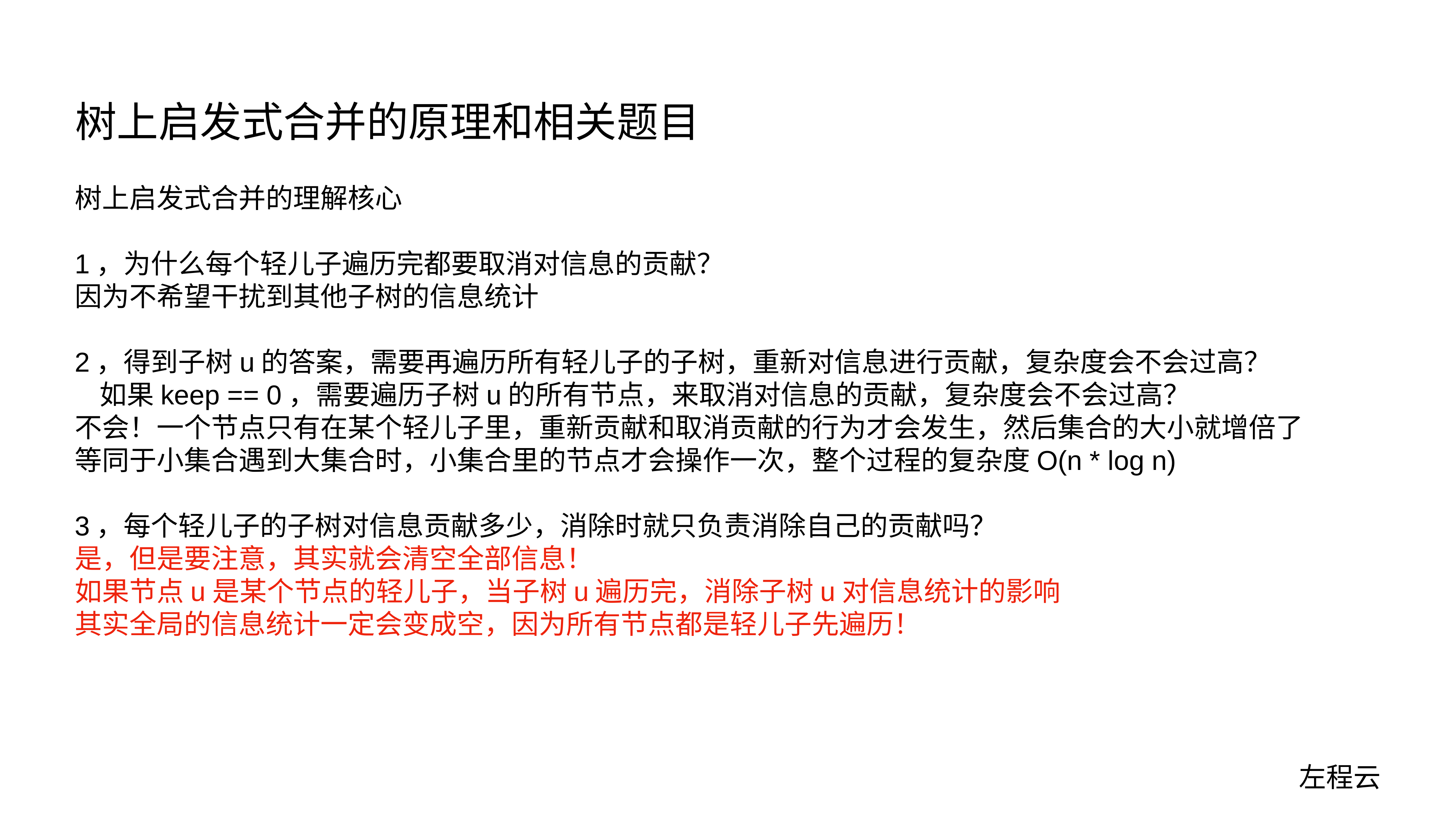

# 树上启发式合并的原理和相关题目
树上启发式合并的理解核心

1，为什么每个轻儿子遍历完都要取消对信息的贡献？
因为不希望干扰到其他子树的信息统计

2，得到子树u的答案，需要再遍历所有轻儿子的子树，重新对信息进行贡献，复杂度会不会过高？
   如果keep == 0，需要遍历子树u的所有节点，来取消对信息的贡献，复杂度会不会过高？
不会！一个节点只有在某个轻儿子里，重新贡献和取消贡献的行为才会发生，然后集合的大小就增倍了
等同于小集合遇到大集合时，小集合里的节点才会操作一次，整个过程的复杂度O(n * log n)

3，每个轻儿子的子树对信息贡献多少，消除时就只负责消除自己的贡献吗？
是，但是要注意，其实就会清空全部信息！
如果节点u是某个节点的轻儿子，当子树u遍历完，消除子树u对信息统计的影响
其实全局的信息统计一定会变成空，因为所有节点都是轻儿子先遍历！
左程云